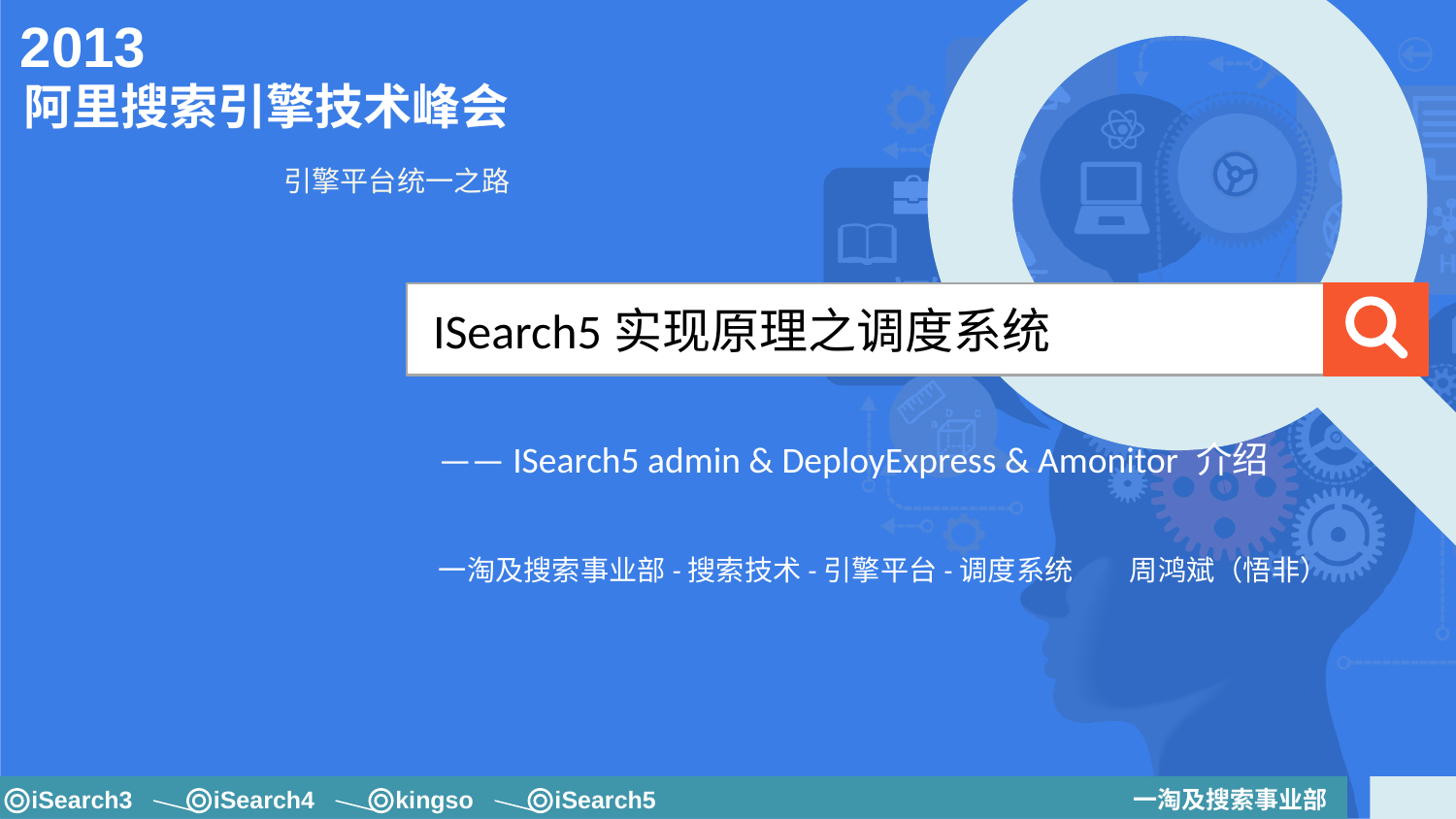

# ISearch5实现原理之调度系统
—— ISearch5 admin & DeployExpress & Amonitor 介绍

一淘及搜索事业部-搜索技术-引擎平台-调度系统         周鸿斌（悟非）